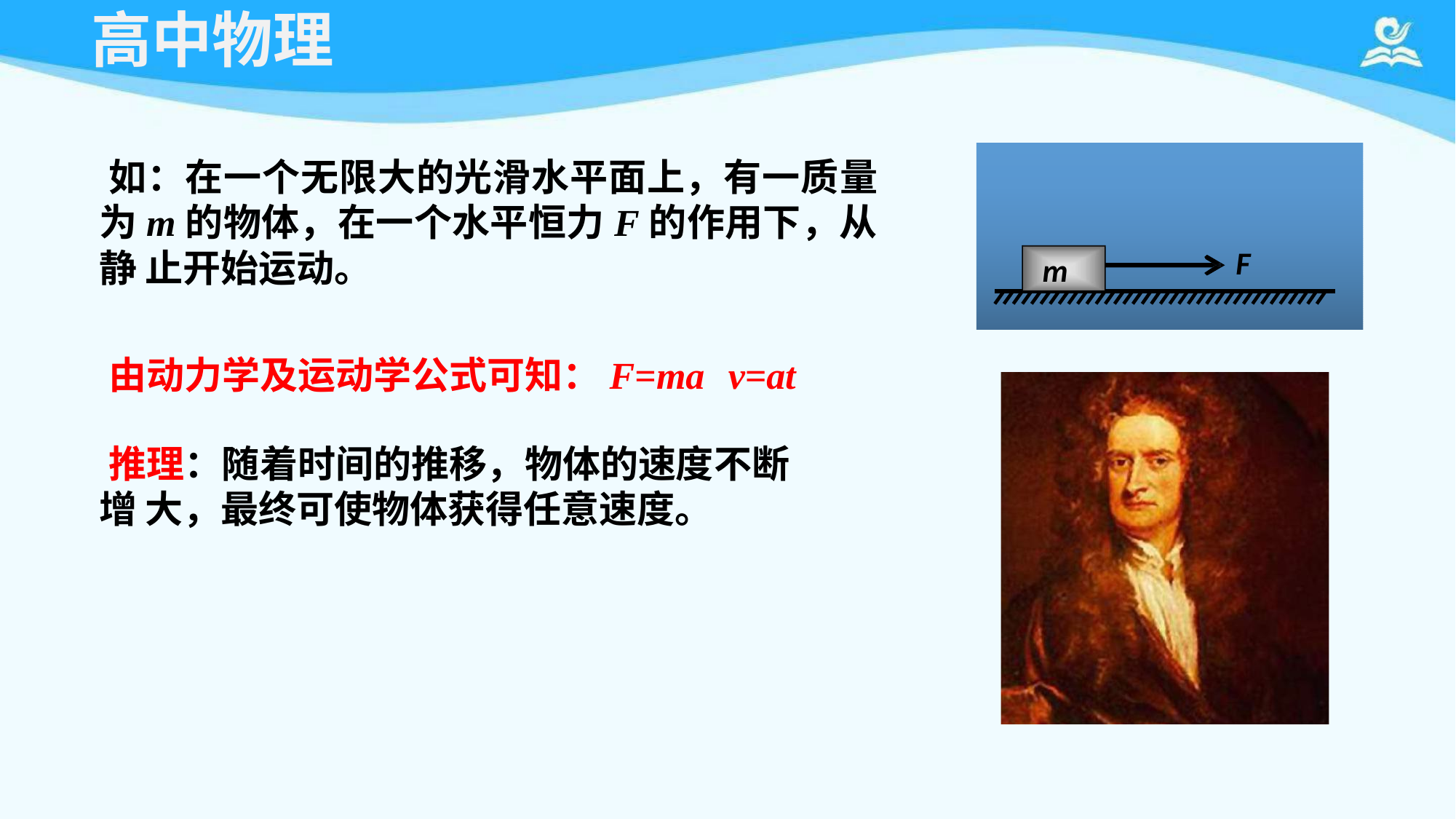

# 高中物理

如：在一个无限大的光滑水平面上，有一质量 为m的物体，在一个水平恒力F的作用下，从静 止开始运动。

由动力学及运动学公式可知：F=ma	v=at

推理：随着时间的推移，物体的速度不断增 大，最终可使物体获得任意速度。
F

m